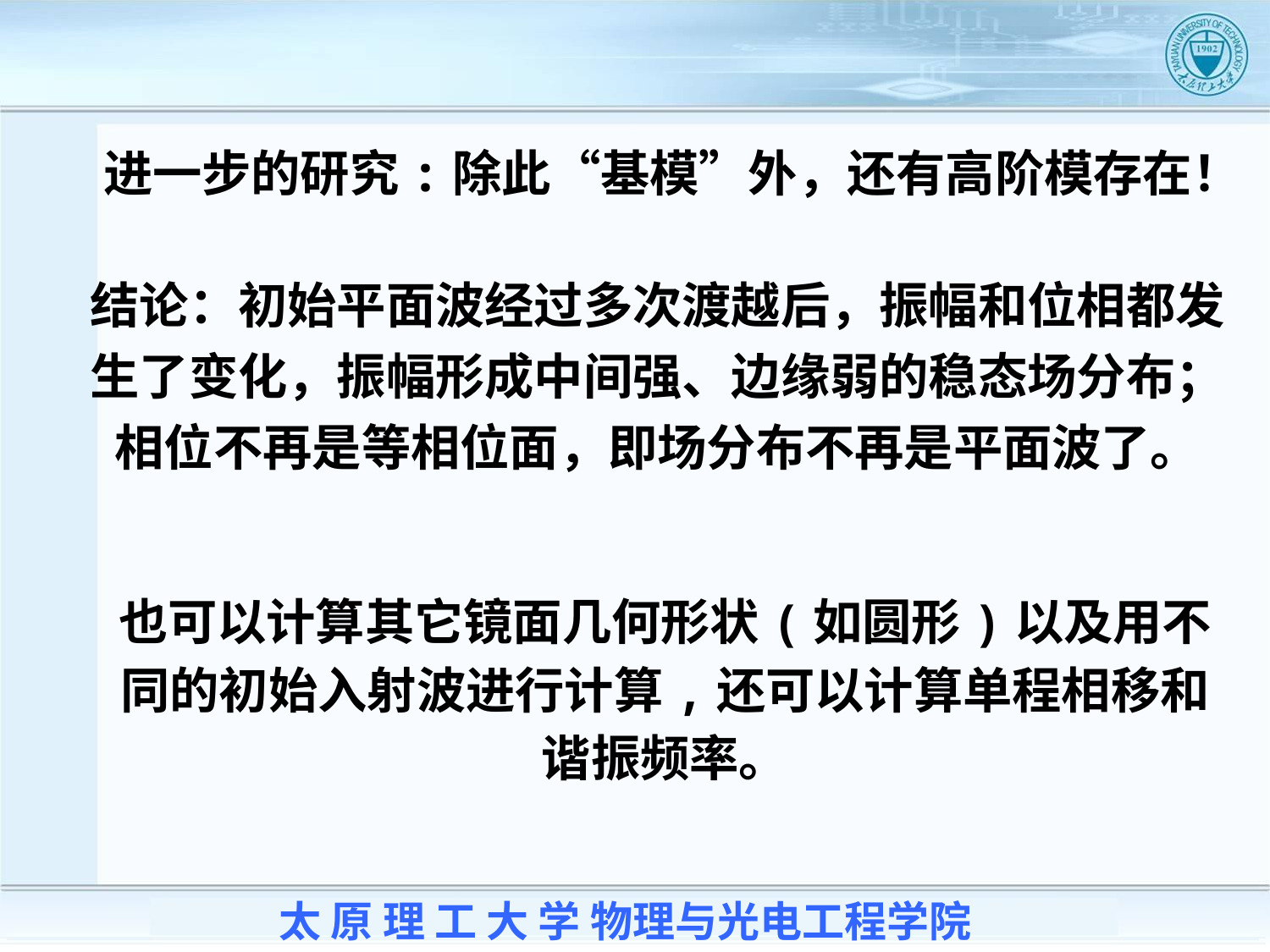

进一步的研究:除此“基模”外，还有高阶模存在！
结论：初始平面波经过多次渡越后，振幅和位相都发生了变化，振幅形成中间强、边缘弱的稳态场分布；相位不再是等相位面，即场分布不再是平面波了。
也可以计算其它镜面几何形状(如圆形)以及用不同的初始入射波进行计算,还可以计算单程相移和谐振频率。